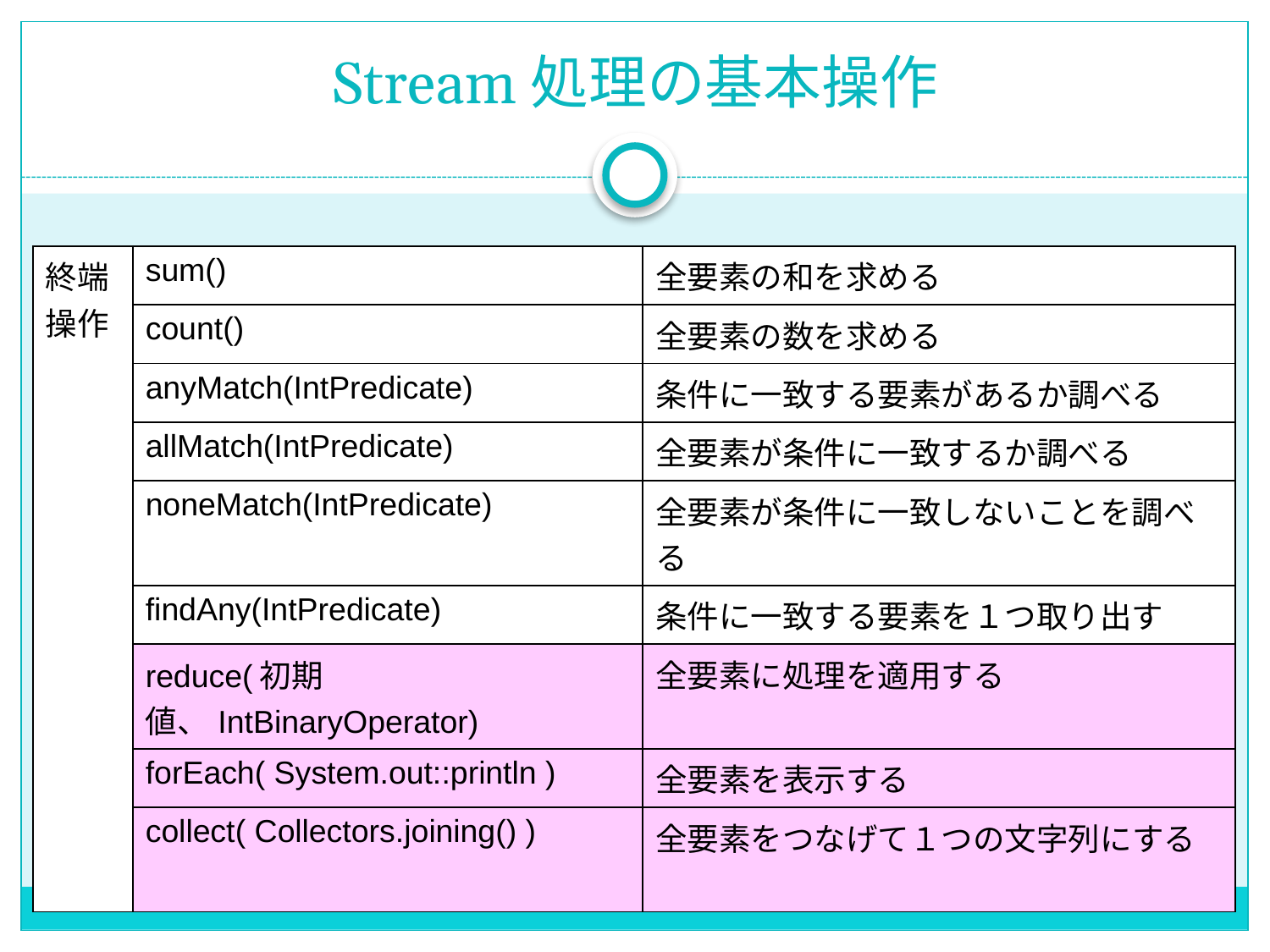

# Stream処理の基本操作
| 終端操作 | sum() | 全要素の和を求める |
| --- | --- | --- |
|  | count() | 全要素の数を求める |
|  | anyMatch(IntPredicate) | 条件に一致する要素があるか調べる |
|  | allMatch(IntPredicate) | 全要素が条件に一致するか調べる |
|  | noneMatch(IntPredicate) | 全要素が条件に一致しないことを調べる |
|  | findAny(IntPredicate) | 条件に一致する要素を１つ取り出す |
|  | reduce(初期値、IntBinaryOperator) | 全要素に処理を適用する |
|  | forEach( System.out::println ) | 全要素を表示する |
|  | collect( Collectors.joining() ) | 全要素をつなげて１つの文字列にする |